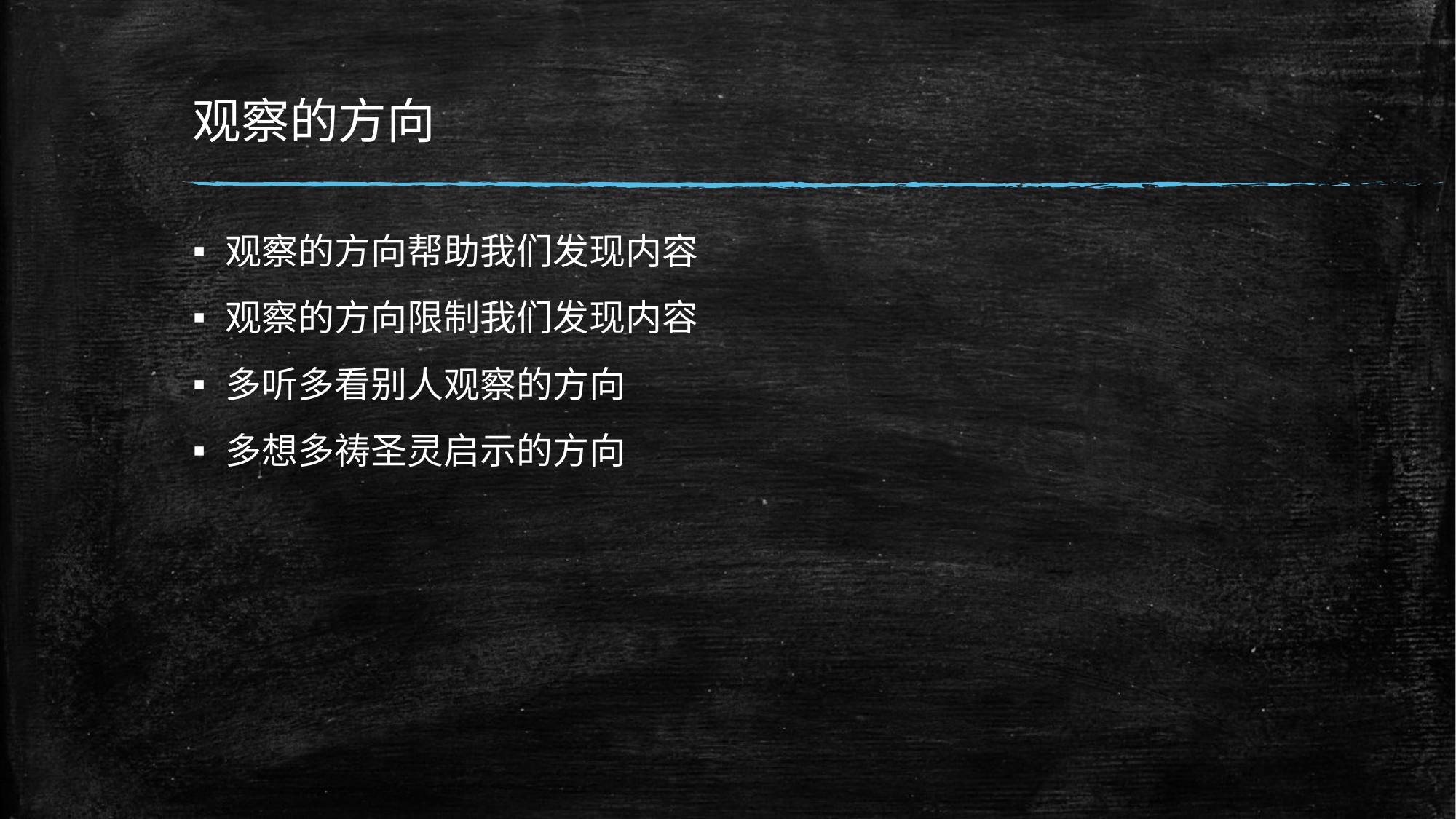

# 观察的方向
观察的方向帮助我们发现内容
观察的方向限制我们发现内容
多听多看别人观察的方向
多想多祷圣灵启示的方向